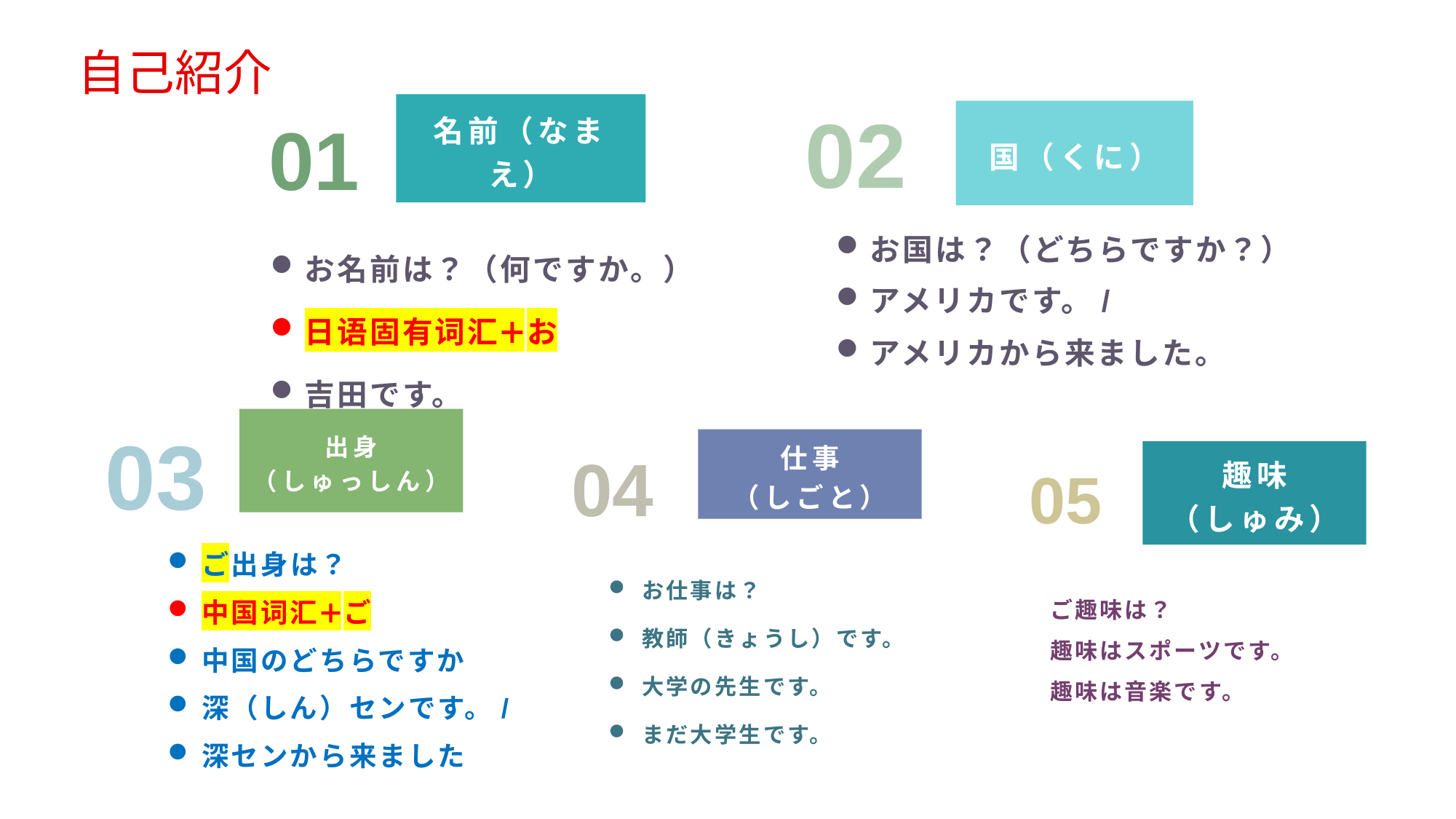

自己紹介
名前（なまえ）
02
国（くに）
01
お国は？（どちらですか？）
アメリカです。/
アメリカから来ました。
お名前は？（何ですか。）
日语固有词汇➕お
吉田です。
出身
（しゅっしん）
03
仕事
（しごと）
趣味
（しゅみ）
04
05
ご出身は？
中国词汇➕ご
中国のどちらですか
深（しん）センです。/
深センから来ました
お仕事は？
教師（きょうし）です。
大学の先生です。
まだ大学生です。

ご趣味は？
趣味はスポーツです。
趣味は音楽です。